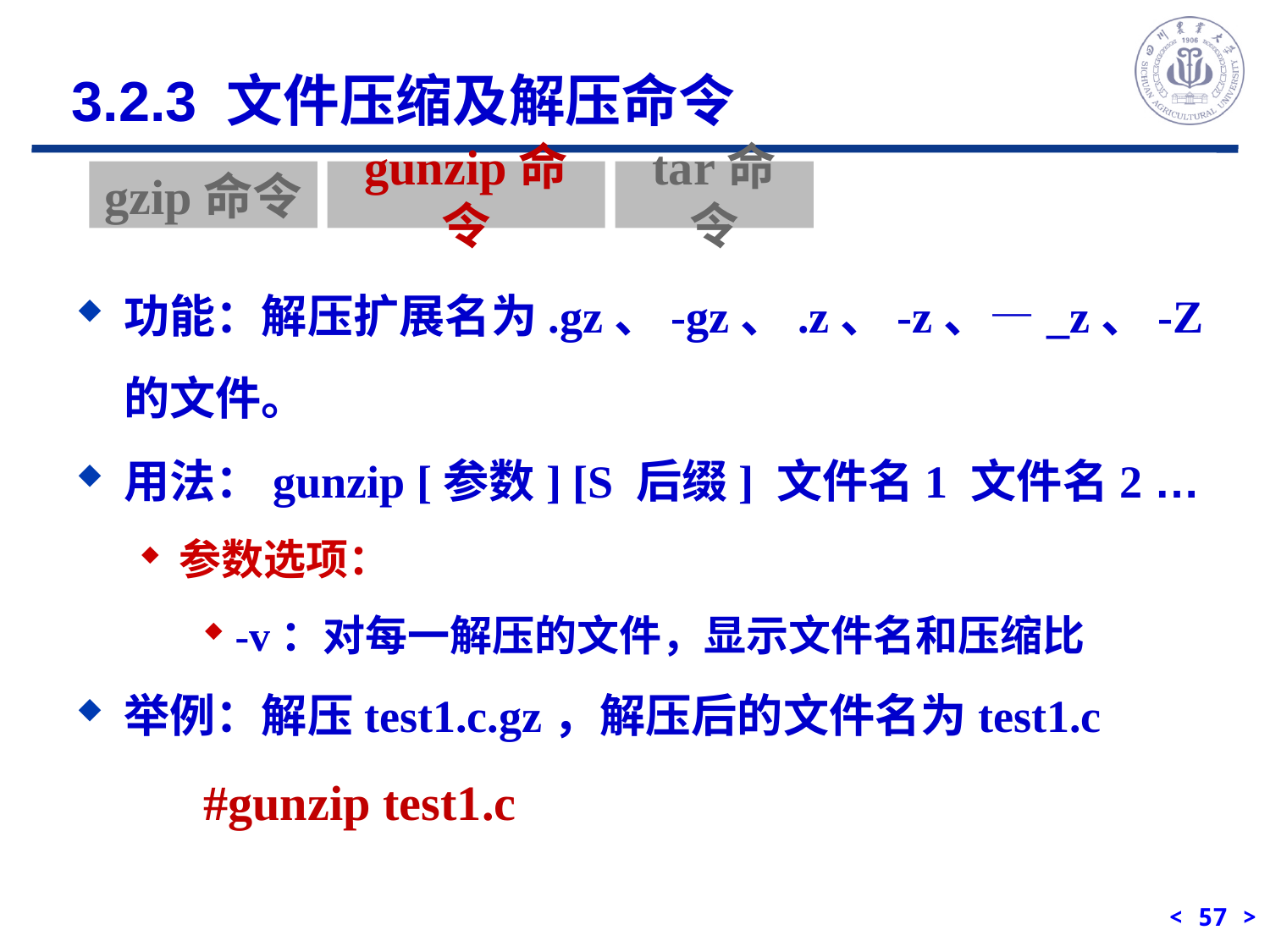

3.2.3 文件压缩及解压命令
gzip命令
gunzip命令
tar命令
功能：解压扩展名为.gz、-gz、.z、-z、—_z、-Z的文件。
用法：gunzip [参数] [S 后缀] 文件名1 文件名2 …
参数选项：
-v：对每一解压的文件，显示文件名和压缩比
举例：解压test1.c.gz，解压后的文件名为test1.c
#gunzip test1.c